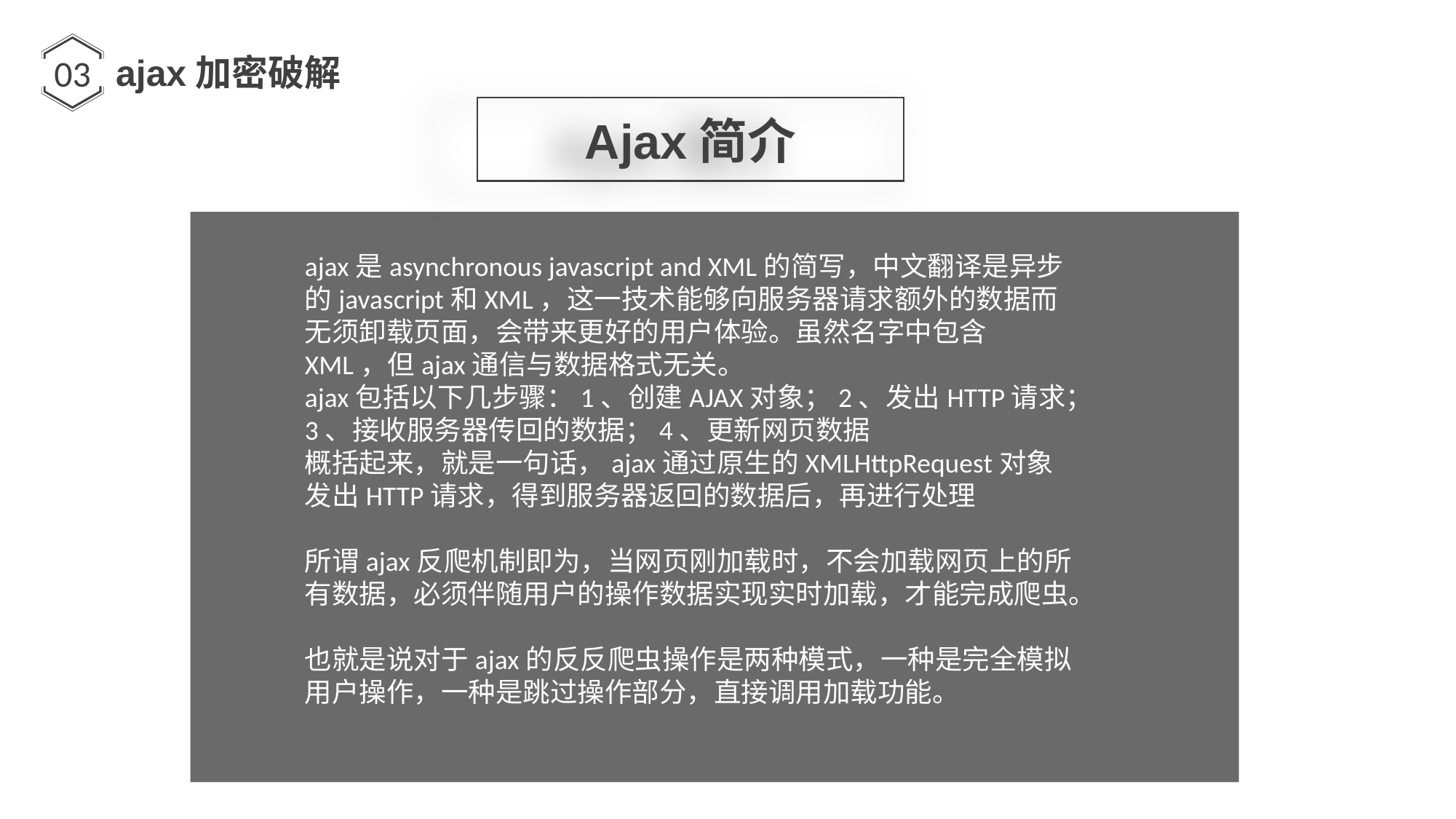

03
ajax加密破解
Ajax简介

ajax是asynchronous javascript and XML的简写，中文翻译是异步的javascript和XML，这一技术能够向服务器请求额外的数据而无须卸载页面，会带来更好的用户体验。虽然名字中包含XML，但ajax通信与数据格式无关。
ajax包括以下几步骤：1、创建AJAX对象；2、发出HTTP请求；3、接收服务器传回的数据；4、更新网页数据
概括起来，就是一句话，ajax通过原生的XMLHttpRequest对象发出HTTP请求，得到服务器返回的数据后，再进行处理

所谓ajax反爬机制即为，当网页刚加载时，不会加载网页上的所有数据，必须伴随用户的操作数据实现实时加载，才能完成爬虫。

也就是说对于ajax的反反爬虫操作是两种模式，一种是完全模拟用户操作，一种是跳过操作部分，直接调用加载功能。